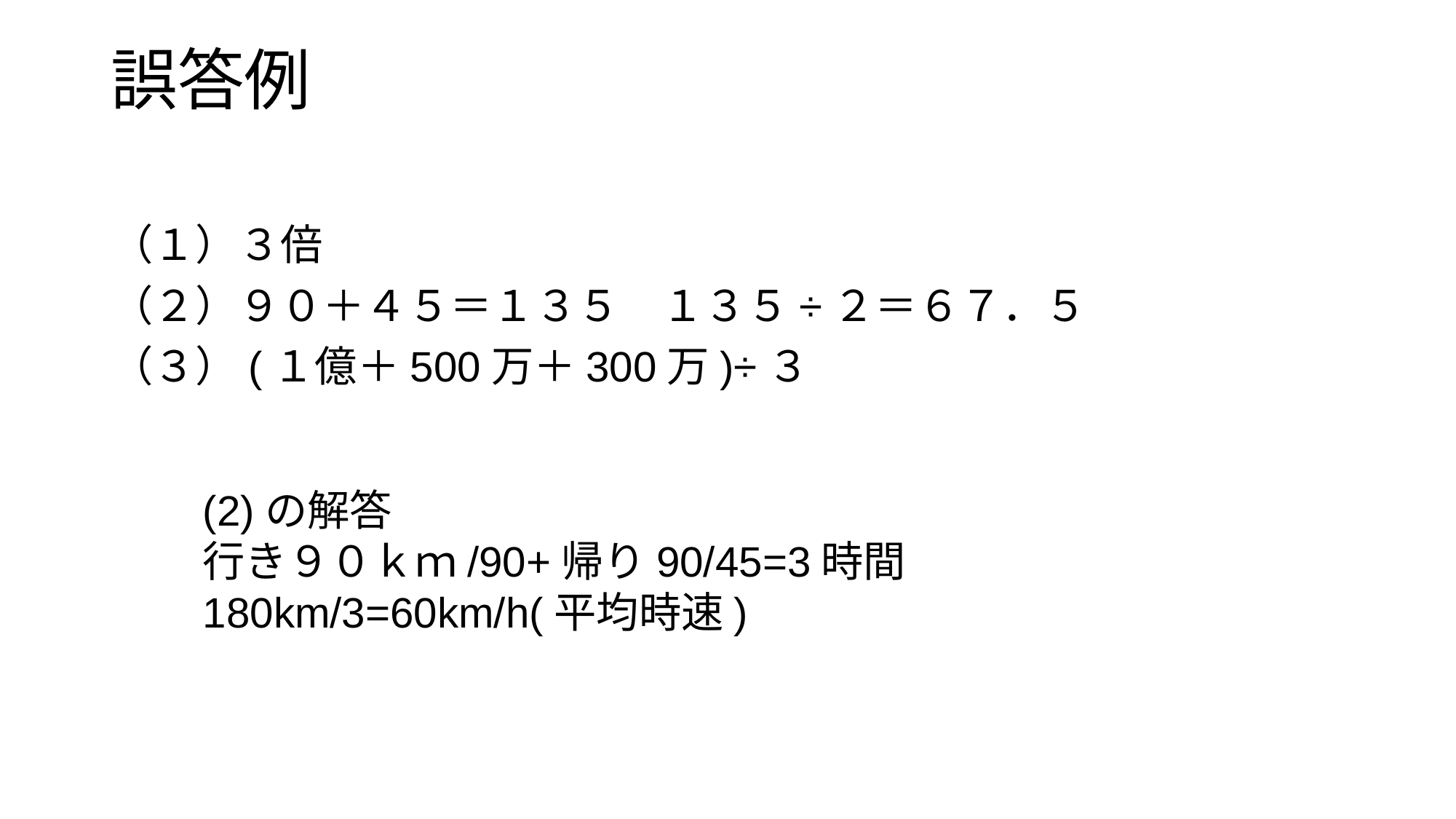

# 誤答例
（１）３倍
（２）９０＋４５＝１３５　１３５÷２＝６７．５
（３）(１億＋500万＋300万)÷３
(2)の解答
行き９０ｋｍ/90+帰り90/45=3時間
180km/3=60km/h(平均時速)